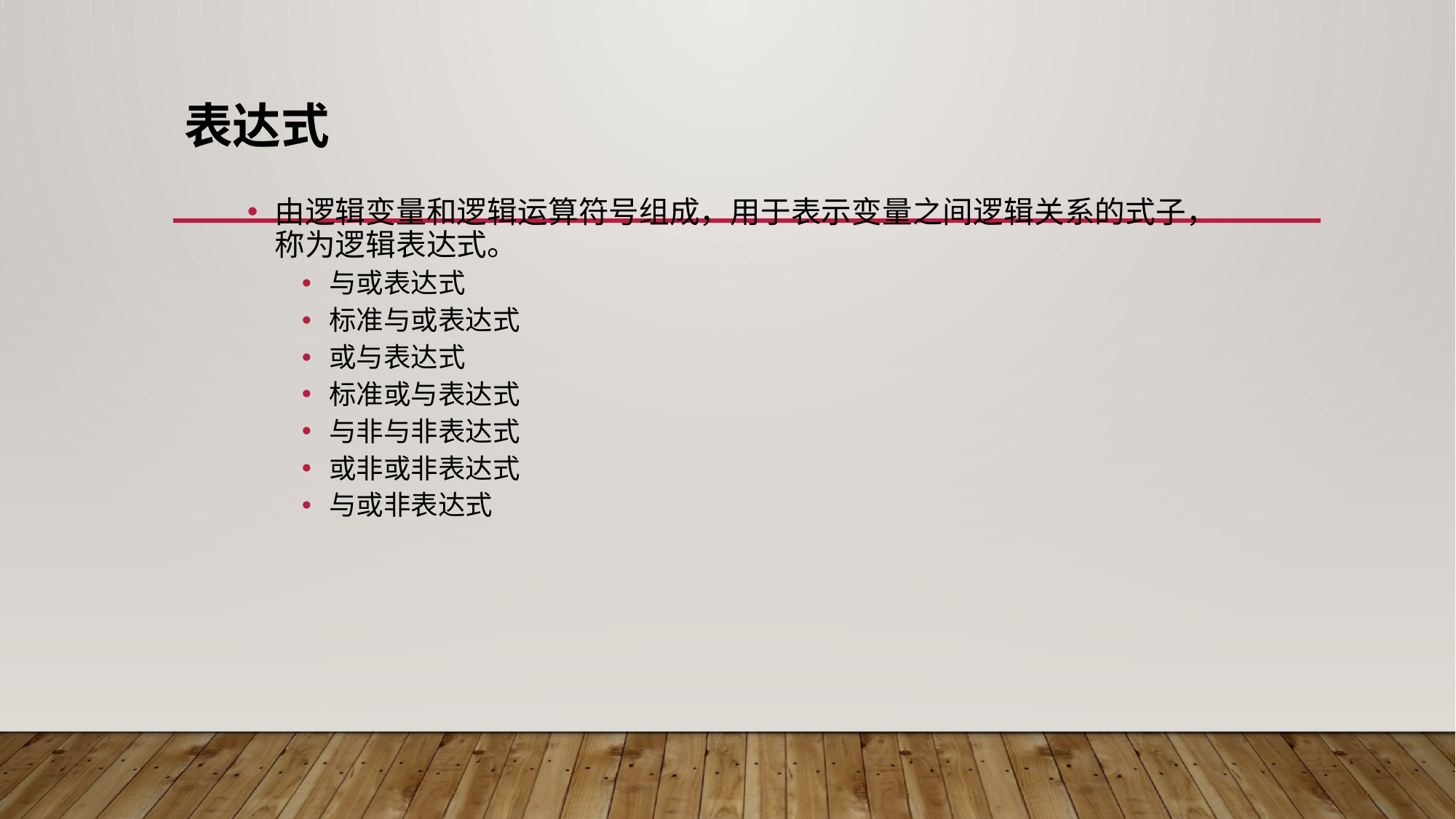

# 表达式
由逻辑变量和逻辑运算符号组成，用于表示变量之间逻辑关系的式子，称为逻辑表达式。
与或表达式
标准与或表达式
或与表达式
标准或与表达式
与非与非表达式
或非或非表达式
与或非表达式